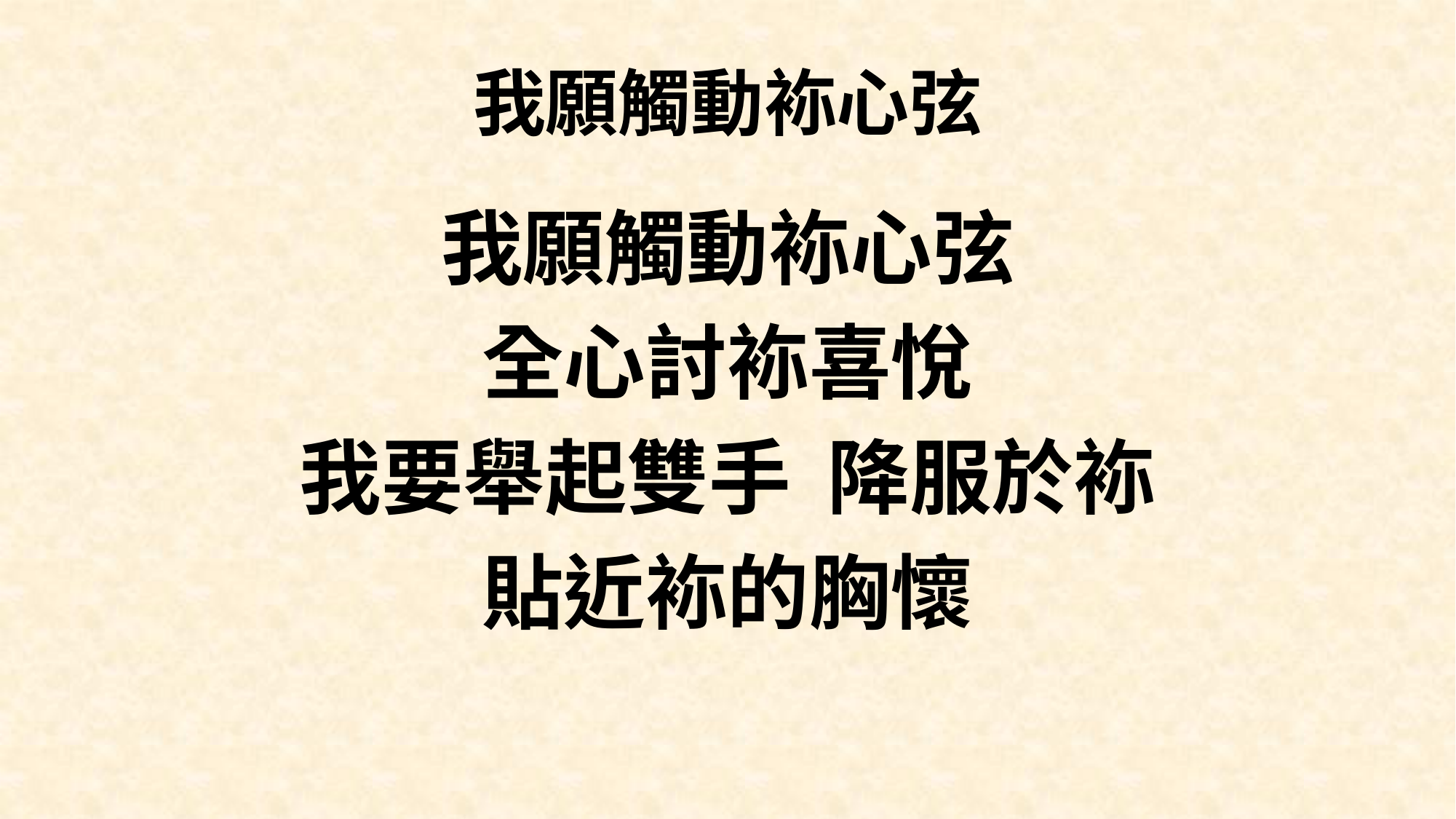

# 我願觸動袮心弦
我願觸動袮心弦
全心討袮喜悅
我要舉起雙手  降服於袮
貼近袮的胸懷